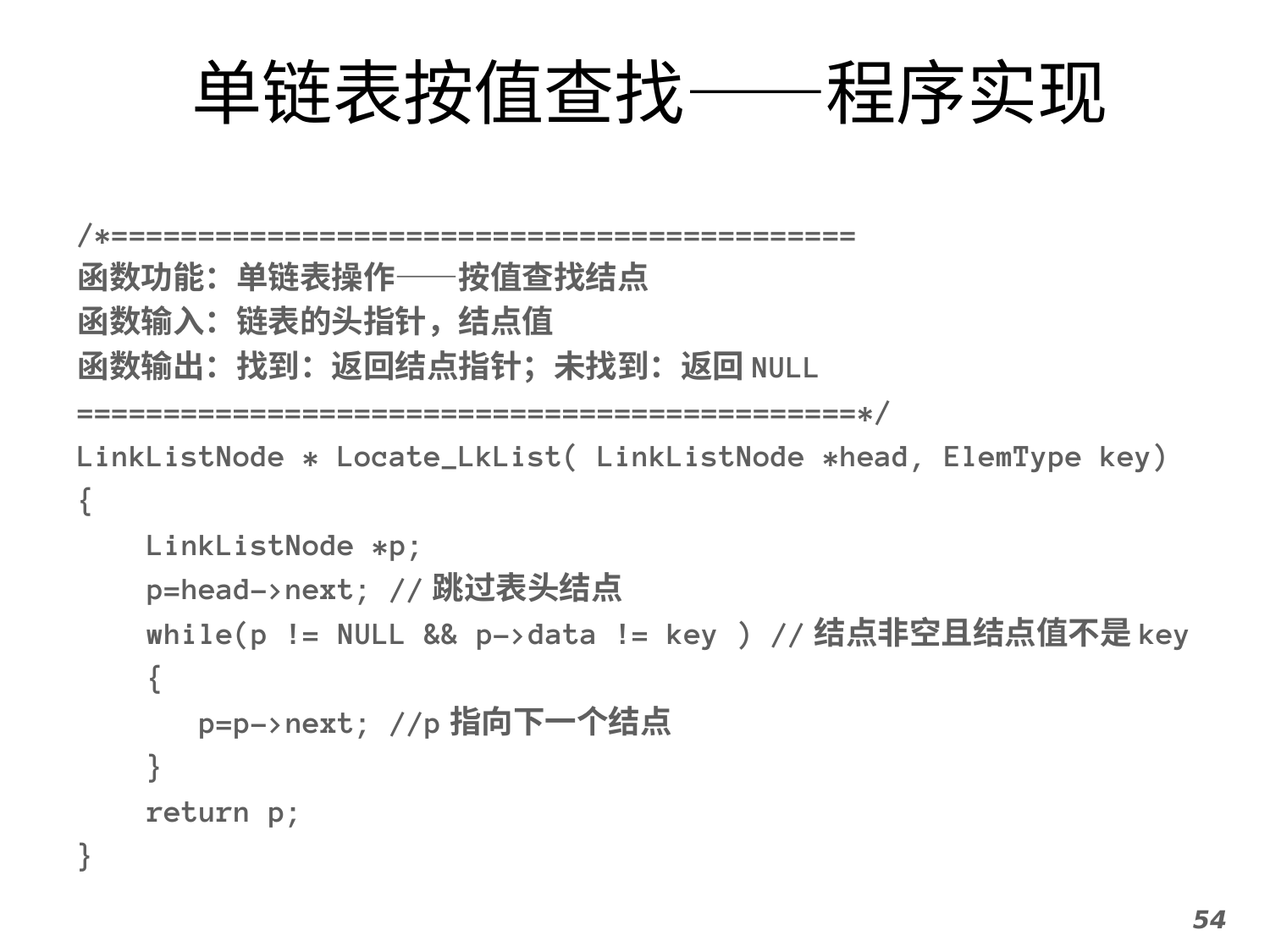

# 单链表按值查找——程序实现
/*===========================================
函数功能：单链表操作——按值查找结点
函数输入：链表的头指针，结点值
函数输出：找到：返回结点指针；未找到：返回NULL
=============================================*/
LinkListNode * Locate_LkList( LinkListNode *head, ElemType key)
{
    LinkListNode *p;
    p=head->next; //跳过表头结点
    while(p != NULL && p->data != key ) //结点非空且结点值不是key
    {
       p=p->next; //p指向下一个结点
    }
    return p;
}

54